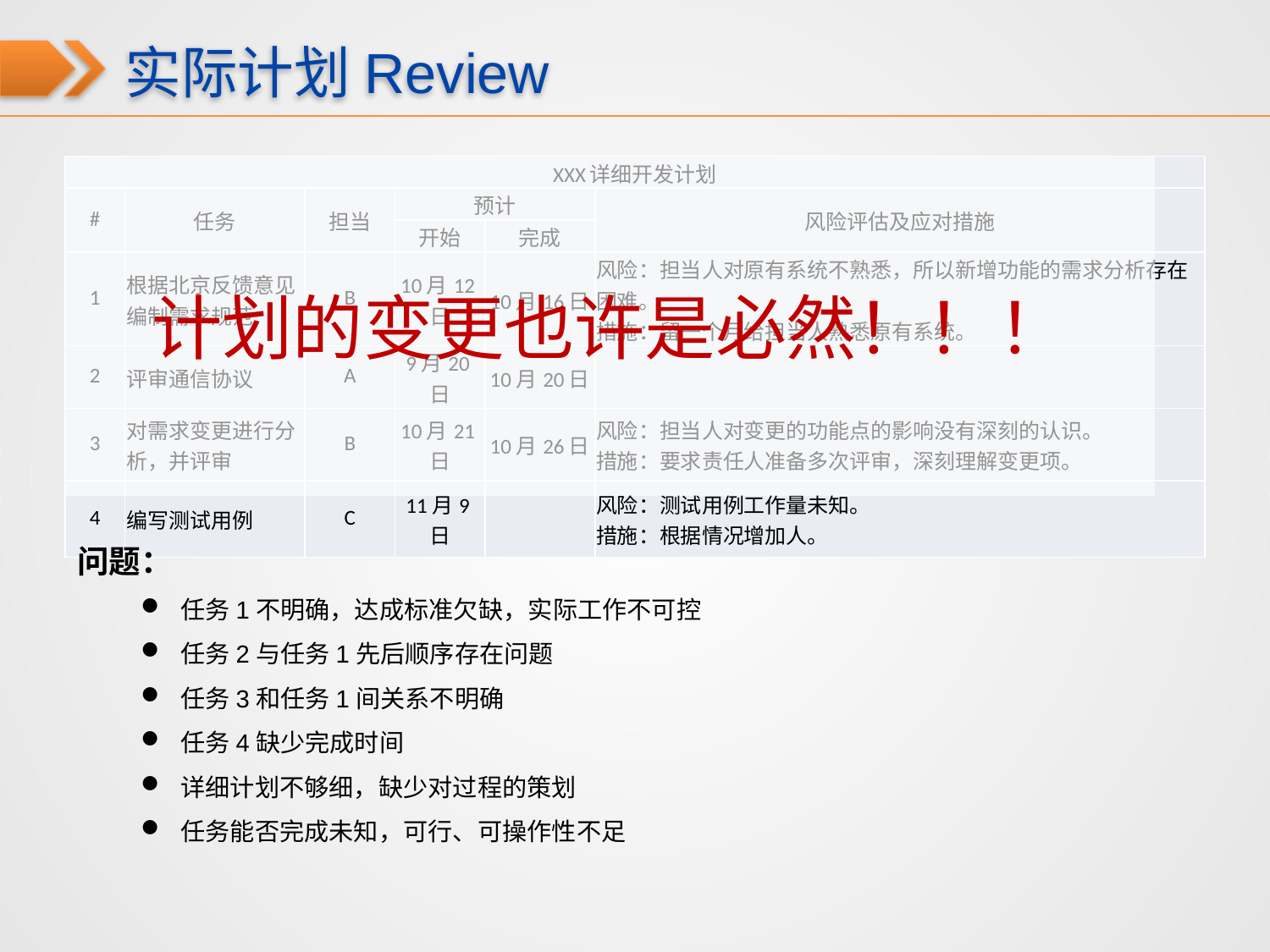

实际计划Review

计划的变更也许是必然！！！
| XXX详细开发计划 |  |  |  |  |  |
| --- | --- | --- | --- | --- | --- |
| # | 任务 | 担当 | 预计 |  | 风险评估及应对措施 |
|  |  |  | 开始 | 完成 |  |
| 1 | 根据北京反馈意见编制需求规范 | B | 10月12日 | 10月16日 | 风险：担当人对原有系统不熟悉，所以新增功能的需求分析存在困难。 措施：留一个月给担当人熟悉原有系统。 |
| 2 | 评审通信协议 | A | 9月20日 | 10月20日 |  |
| 3 | 对需求变更进行分析，并评审 | B | 10月21日 | 10月26日 | 风险：担当人对变更的功能点的影响没有深刻的认识。 措施：要求责任人准备多次评审，深刻理解变更项。 |
| 4 | 编写测试用例 | C | 11月9日 |  | 风险：测试用例工作量未知。 措施：根据情况增加人。 |
问题：
任务1不明确，达成标准欠缺，实际工作不可控
任务2与任务1先后顺序存在问题
任务3和任务1间关系不明确
任务4缺少完成时间
详细计划不够细，缺少对过程的策划
任务能否完成未知，可行、可操作性不足